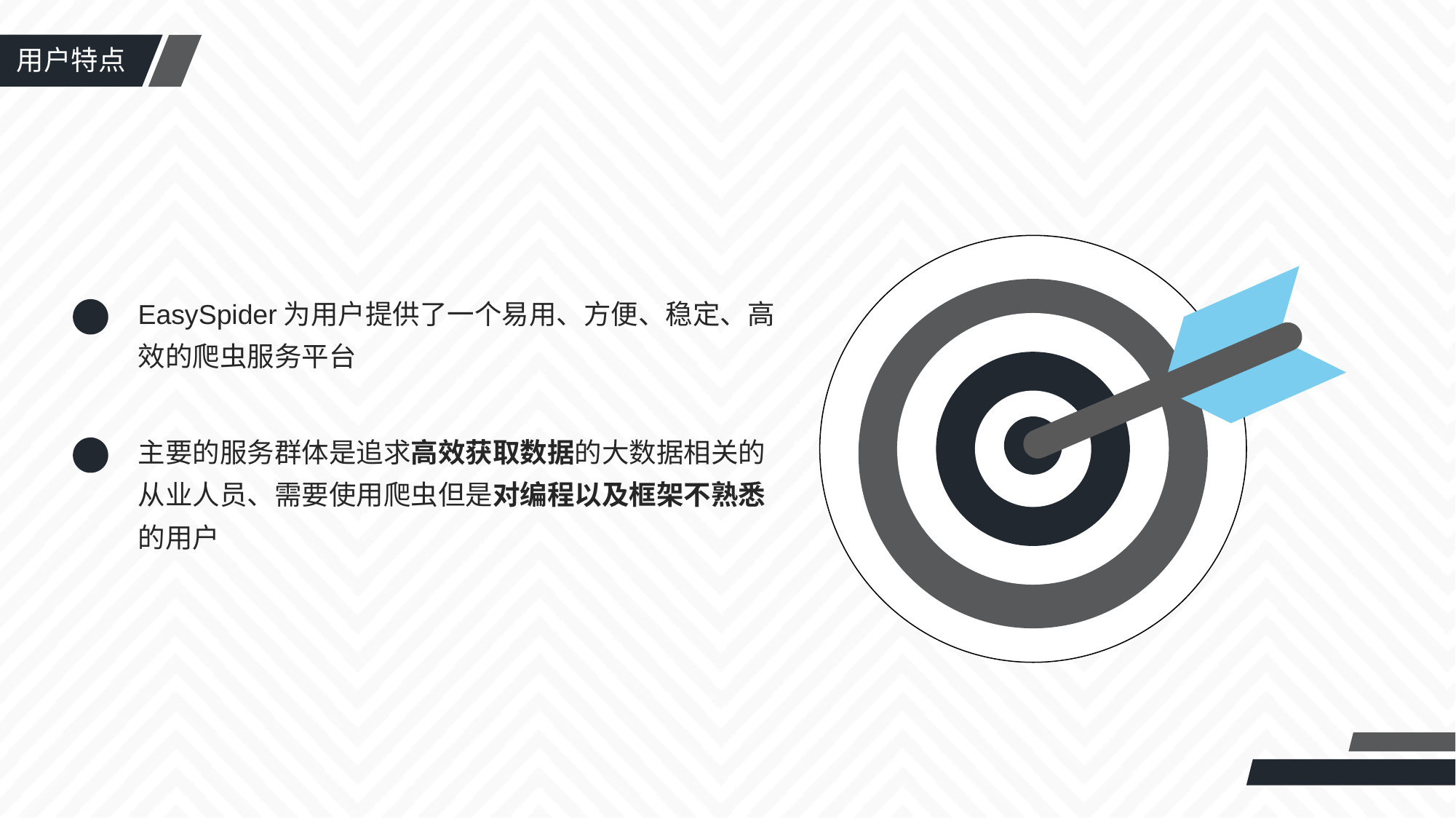

用户特点

EasySpider为用户提供了一个易用、方便、稳定、高效的爬虫服务平台

主要的服务群体是追求高效获取数据的大数据相关的从业人员、需要使用爬虫但是对编程以及框架不熟悉的用户